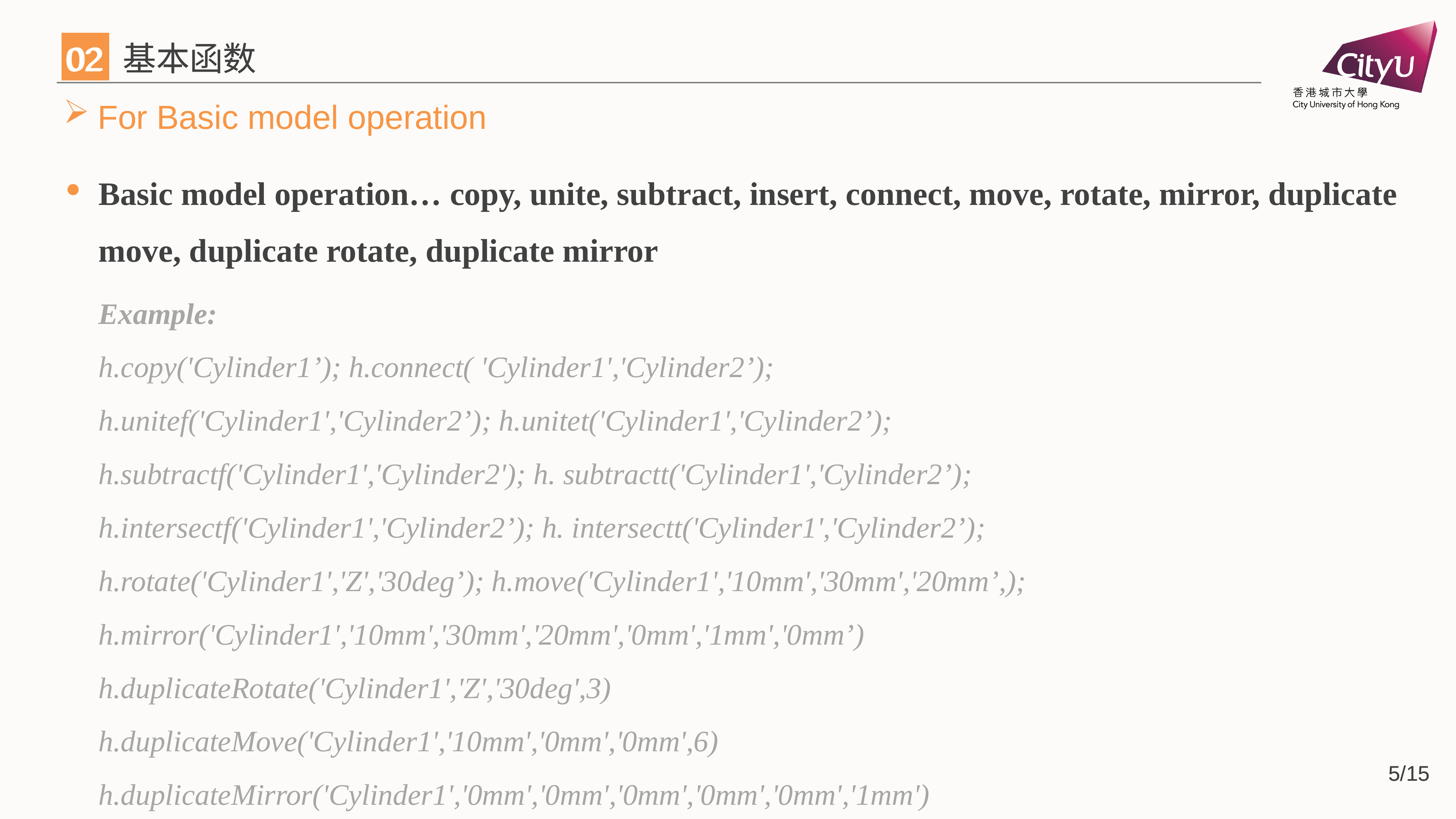

# 基本函数
基本函数
02
02
02
02
For Basic model operation
Basic model operation… copy, unite, subtract, insert, connect, move, rotate, mirror, duplicate move, duplicate rotate, duplicate mirror
Example:
h.copy('Cylinder1’); h.connect( 'Cylinder1','Cylinder2’);
h.unitef('Cylinder1','Cylinder2’); h.unitet('Cylinder1','Cylinder2’);
h.subtractf('Cylinder1','Cylinder2'); h. subtractt('Cylinder1','Cylinder2’);
h.intersectf('Cylinder1','Cylinder2’); h. intersectt('Cylinder1','Cylinder2’);
h.rotate('Cylinder1','Z','30deg’); h.move('Cylinder1','10mm','30mm','20mm’,); h.mirror('Cylinder1','10mm','30mm','20mm','0mm','1mm','0mm’)
h.duplicateRotate('Cylinder1','Z','30deg',3)
h.duplicateMove('Cylinder1','10mm','0mm','0mm',6)
h.duplicateMirror('Cylinder1','0mm','0mm','0mm','0mm','0mm','1mm')

5/15
5/15